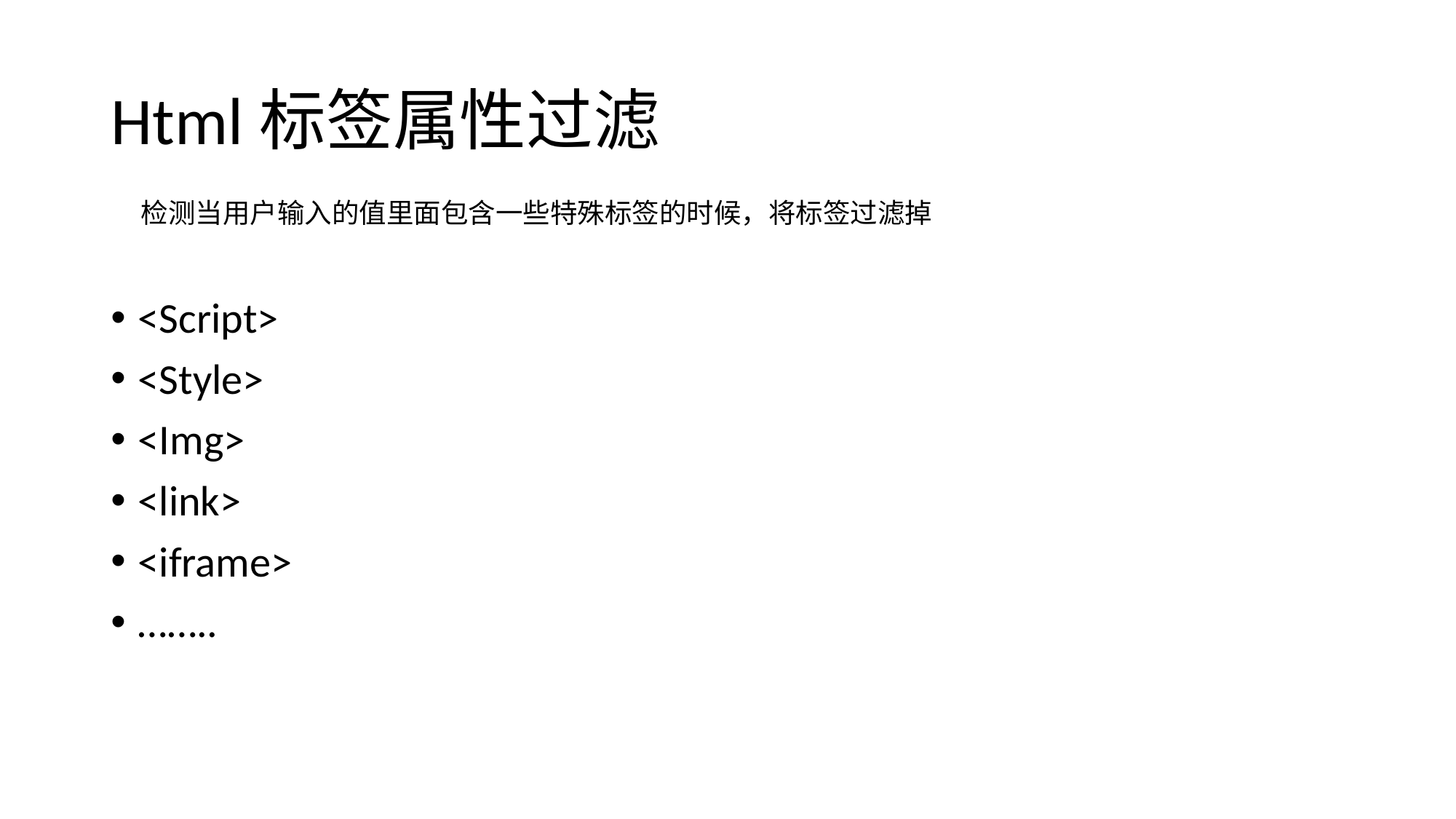

# Html标签属性过滤
检测当用户输入的值里面包含一些特殊标签的时候，将标签过滤掉

<Script>
<Style>
<Img>
<link>
<iframe>
……..